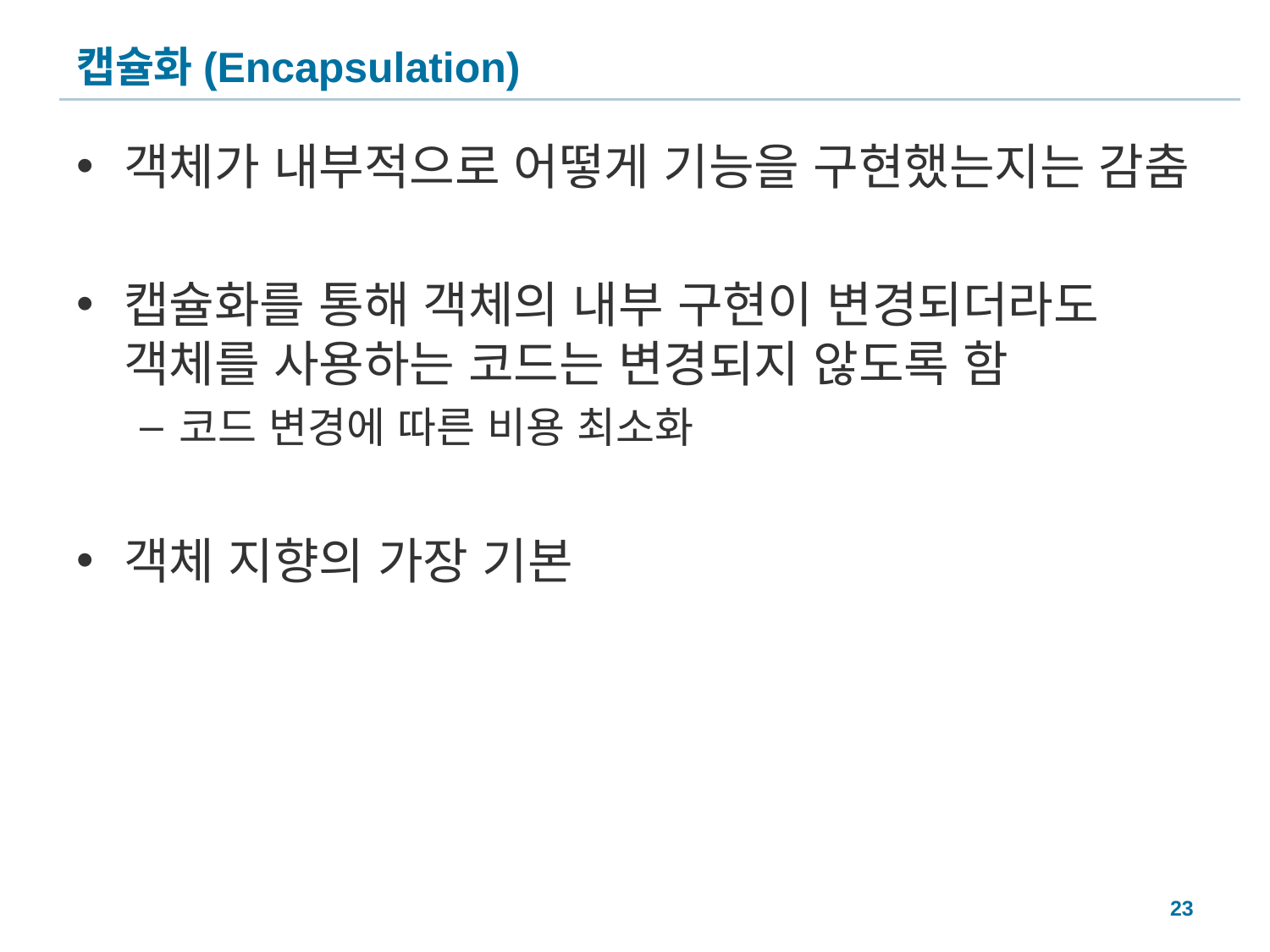

# 캡슐화(Encapsulation)
객체가 내부적으로 어떻게 기능을 구현했는지는 감춤

캡슐화를 통해 객체의 내부 구현이 변경되더라도 객체를 사용하는 코드는 변경되지 않도록 함
코드 변경에 따른 비용 최소화

객체 지향의 가장 기본
23